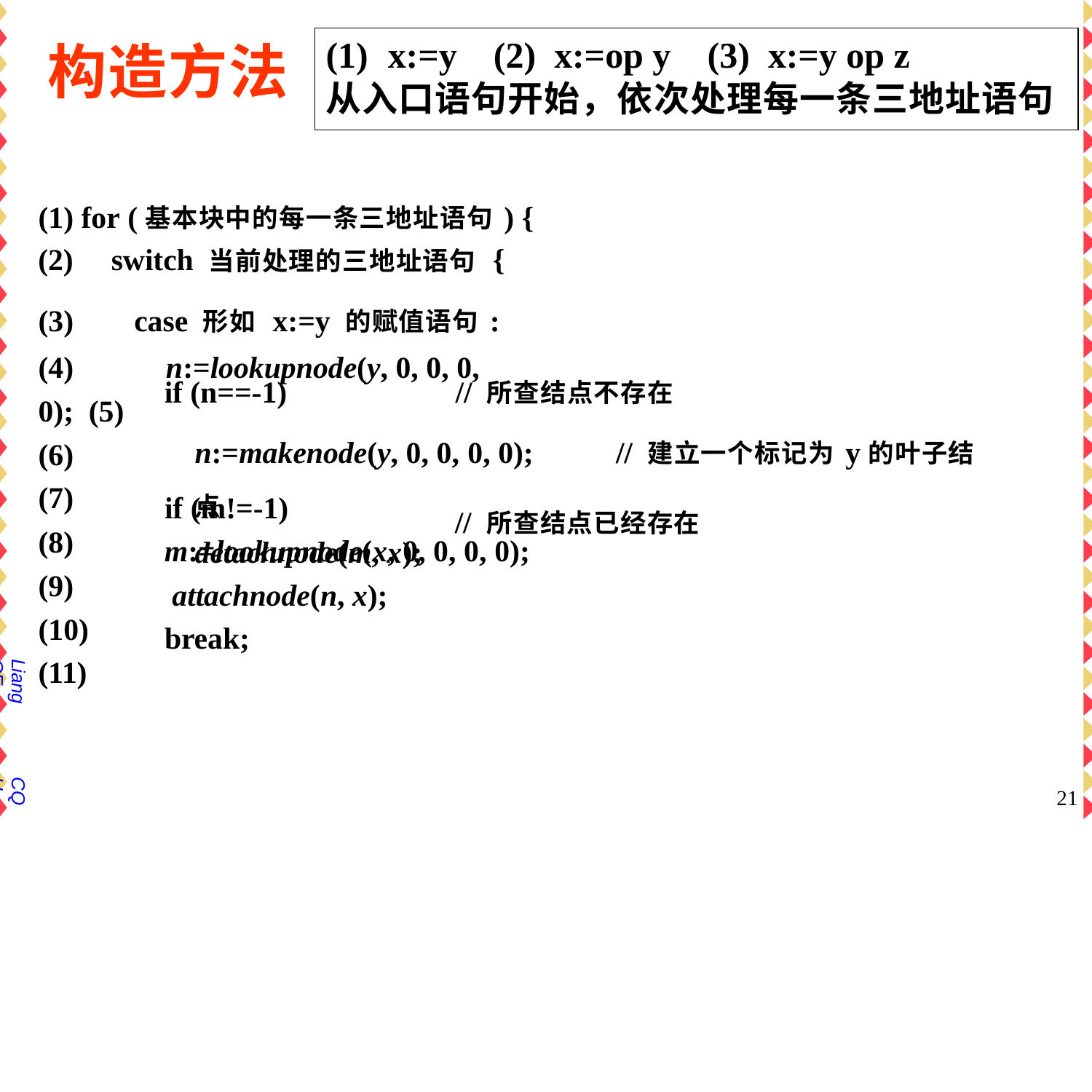

# (1)	x:=y	(2)	x:=op y	(3)	x:=y op z
从入口语句开始，依次处理每一条三地址语句
构造方法
(1) for (基本块中的每一条三地址语句) {
switch 当前处理的三地址语句 {
case 形如 x:=y 的赋值语句:
(4)	n:=lookupnode(y, 0, 0, 0, 0);  (5)
(6)
(7)
(8)
(9)
(10)
(11)
if (n==-1)	// 所查结点不存在
n:=makenode(y, 0, 0, 0, 0);	// 建立一个标记为y的叶子结点
m:=lookupnode(x, 0, 0, 0, 0);
if (m!=-1)
detachnode(m, x);  attachnode(n, x);  break;
// 所查结点已经存在
Liang GE
CQU
21